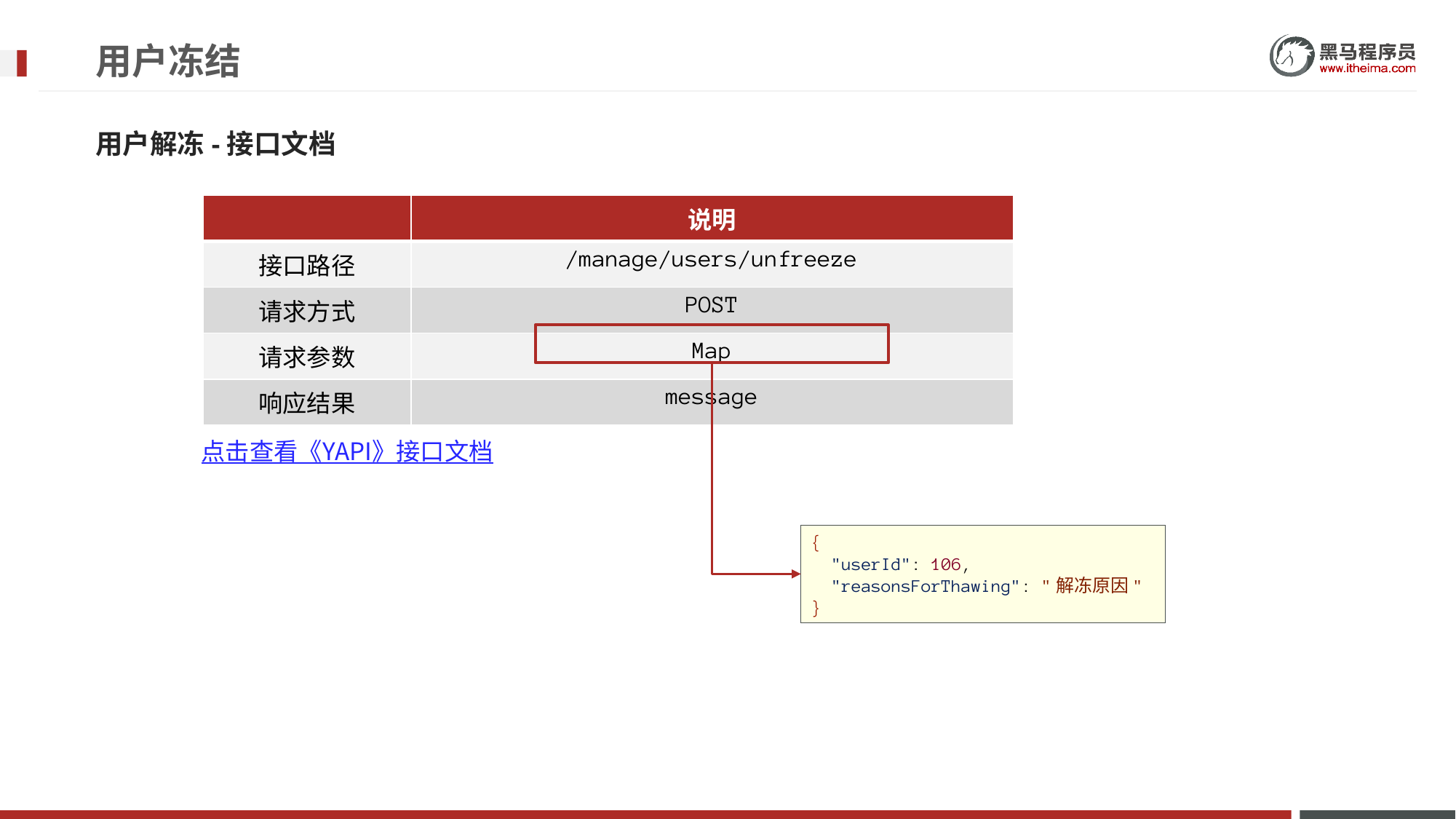

# 用户冻结
用户解冻-接口文档
|  | 说明 |
| --- | --- |
| 接口路径 | /manage/users/unfreeze |
| 请求方式 | POST |
| 请求参数 | Map |
| 响应结果 | message |

点击查看《YAPI》接口文档
{
  "userId": 106,
  "reasonsForThawing": "解冻原因"
}